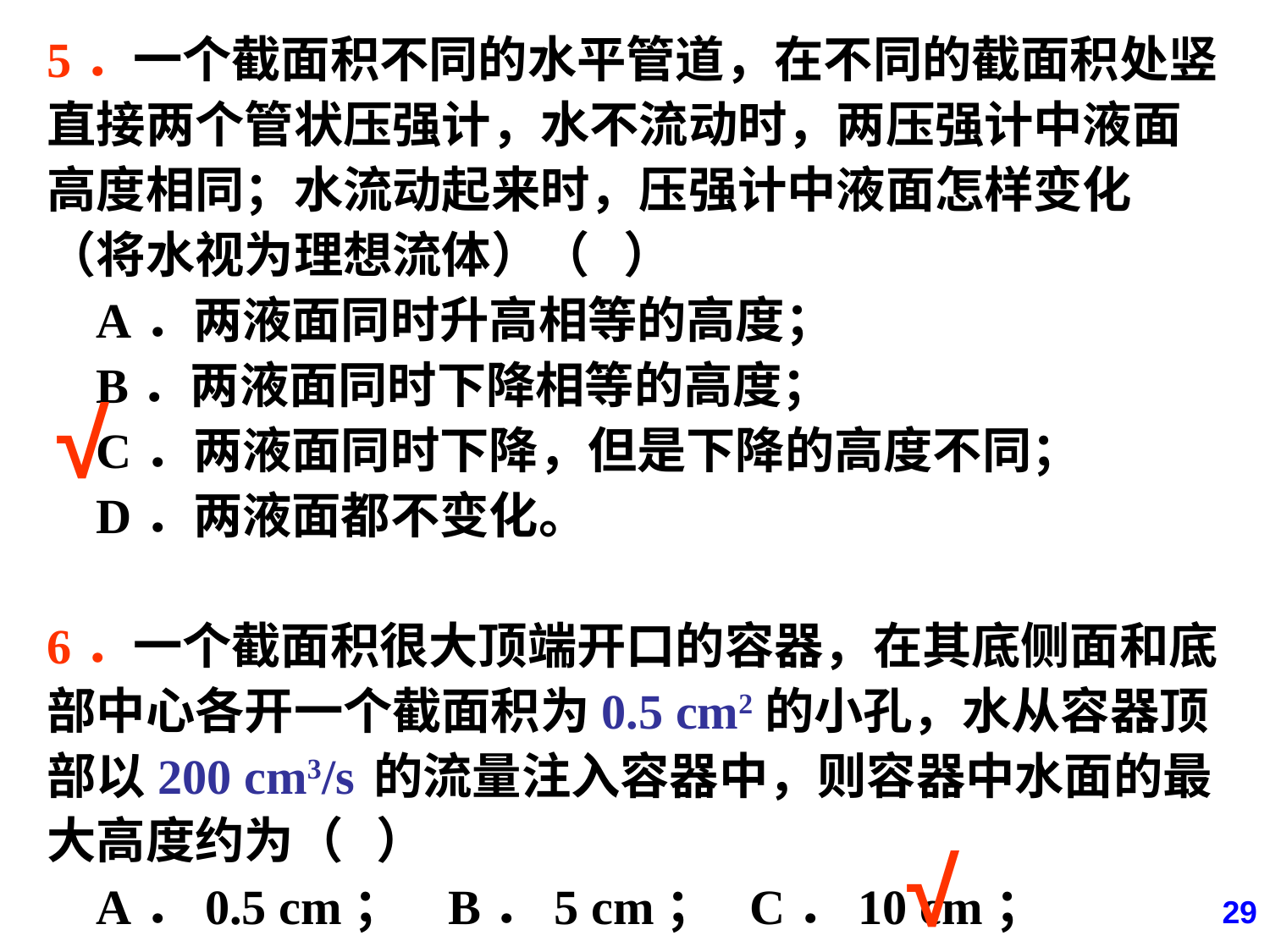

5．一个截面积不同的水平管道，在不同的截面积处竖直接两个管状压强计，水不流动时，两压强计中液面高度相同；水流动起来时，压强计中液面怎样变化（将水视为理想流体）（   ）
    A．两液面同时升高相等的高度；
    B．两液面同时下降相等的高度；
    C．两液面同时下降，但是下降的高度不同；
    D．两液面都不变化。

6．一个截面积很大顶端开口的容器，在其底侧面和底部中心各开一个截面积为0.5 cm2的小孔，水从容器顶部以200 cm3/s 的流量注入容器中，则容器中水面的最大高度约为（   ）
    A．0.5 cm；   B．5 cm；  C．10 cm；  D．20 cm 。
√
√
29